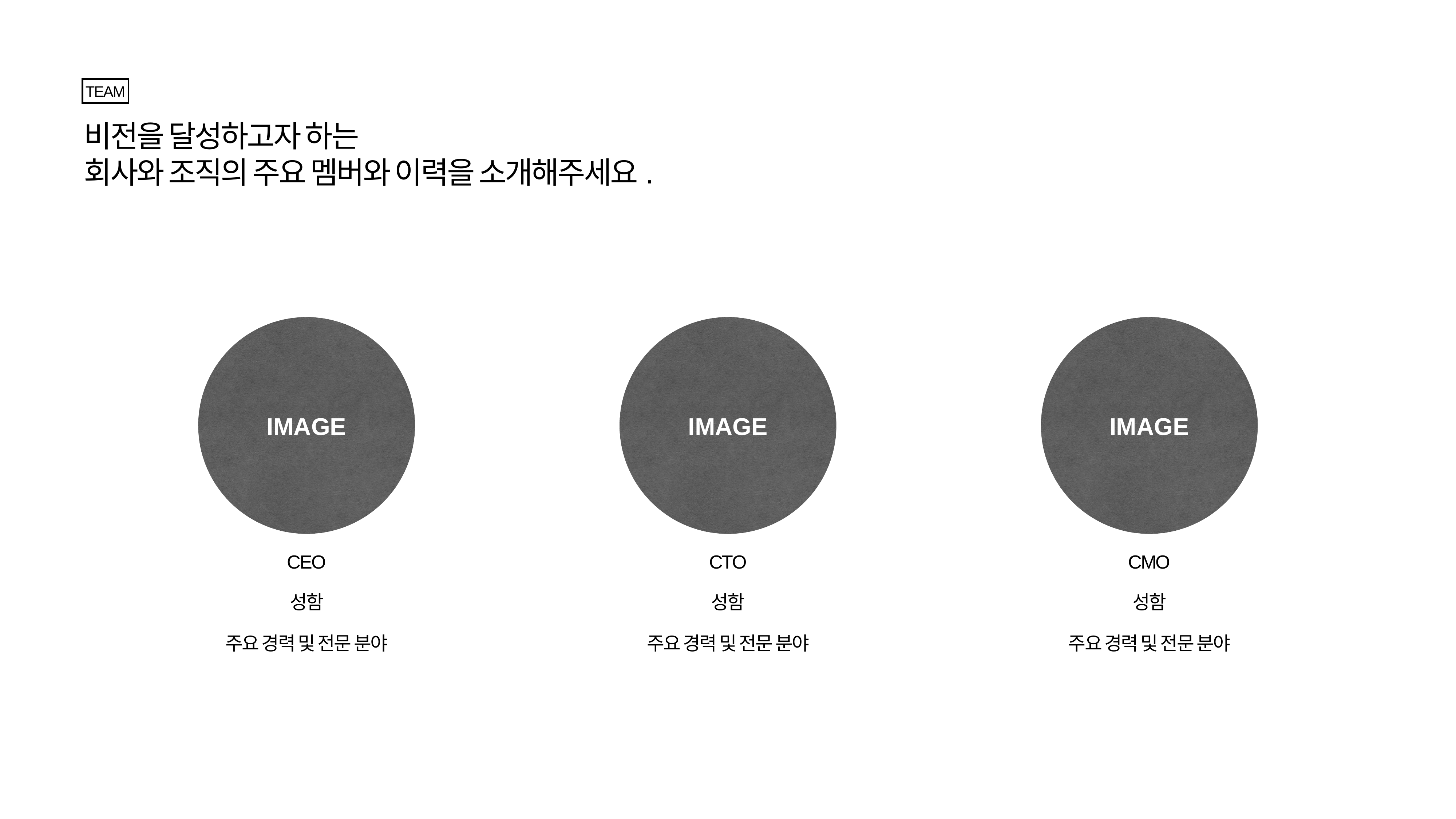

TEAM
비전을 달성하고자 하는
회사와 조직의 주요 멤버와 이력을 소개해주세요.
IMAGE
IMAGE
IMAGE
CEO
CTO
CMO
성함
성함
성함
주요 경력 및 전문 분야
주요 경력 및 전문 분야
주요 경력 및 전문 분야